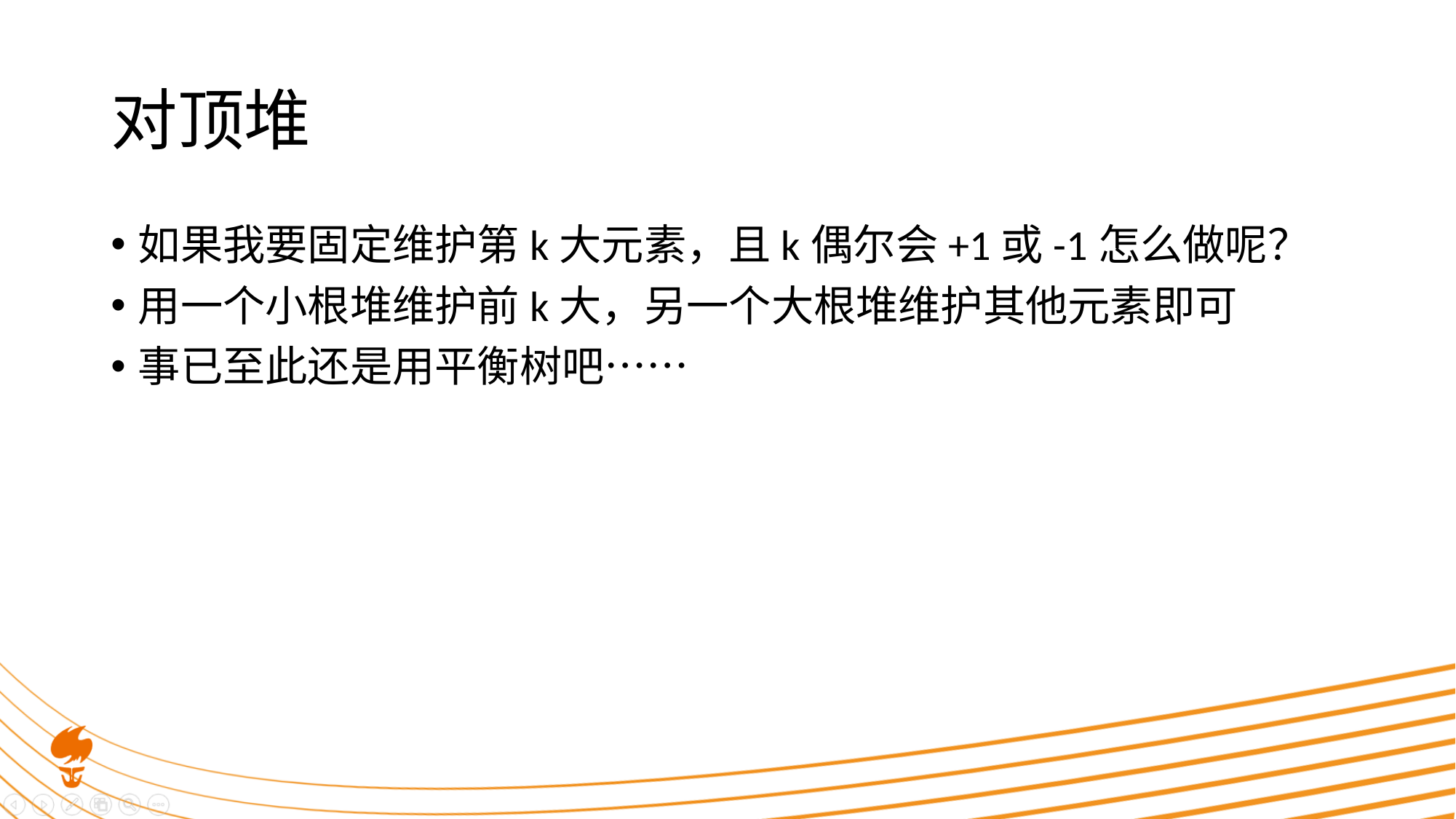

# 对顶堆
如果我要固定维护第k大元素，且k偶尔会+1或-1怎么做呢？
用一个小根堆维护前k大，另一个大根堆维护其他元素即可
事已至此还是用平衡树吧……